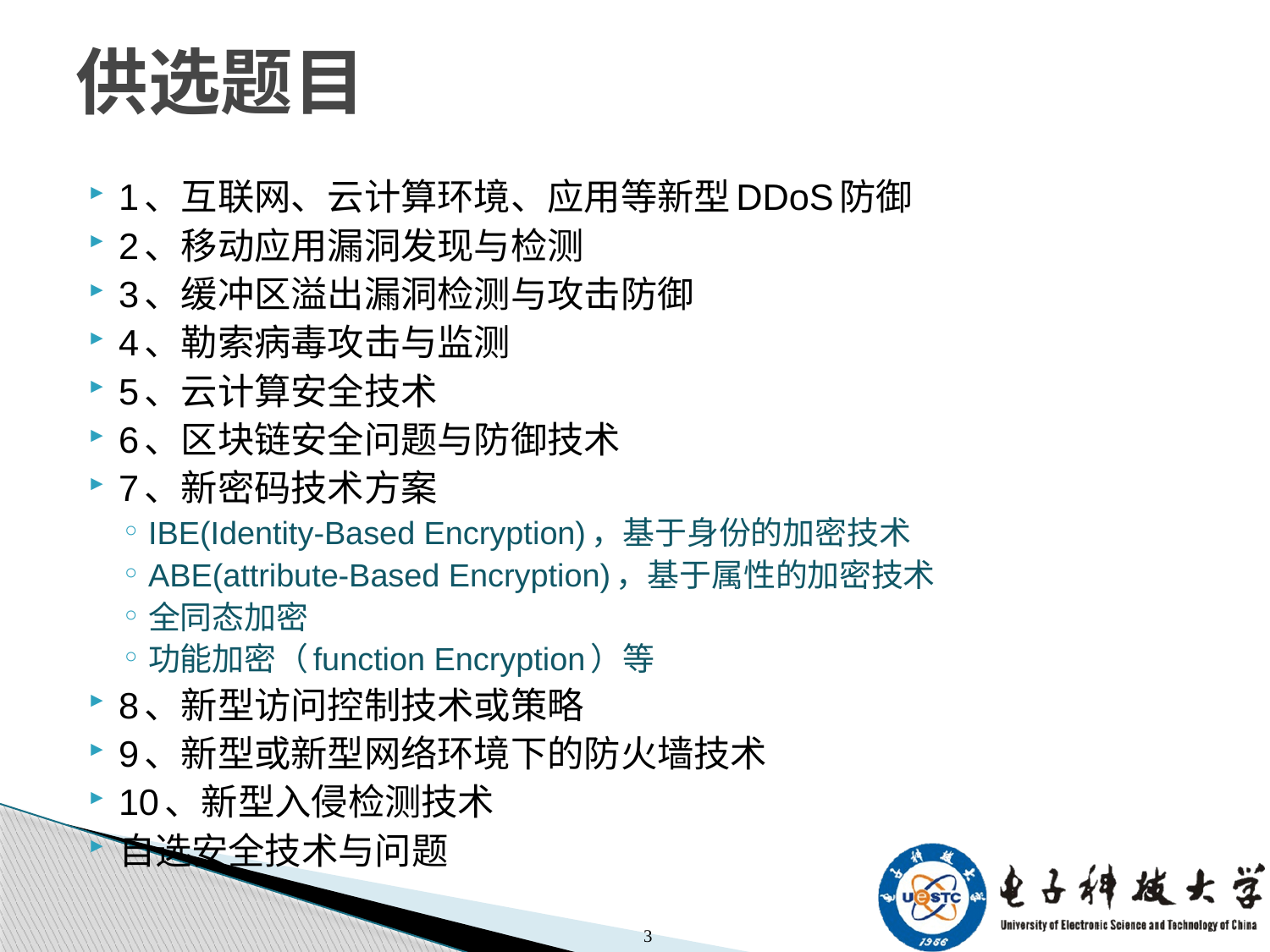

# 供选题目
1、互联网、云计算环境、应用等新型DDoS防御
2、移动应用漏洞发现与检测
3、缓冲区溢出漏洞检测与攻击防御
4、勒索病毒攻击与监测
5、云计算安全技术
6、区块链安全问题与防御技术
7、新密码技术方案
IBE(Identity-Based Encryption)，基于身份的加密技术
ABE(attribute-Based Encryption)，基于属性的加密技术
全同态加密
功能加密（function Encryption）等
8、新型访问控制技术或策略
9、新型或新型网络环境下的防火墙技术
10、新型入侵检测技术
自选安全技术与问题
3